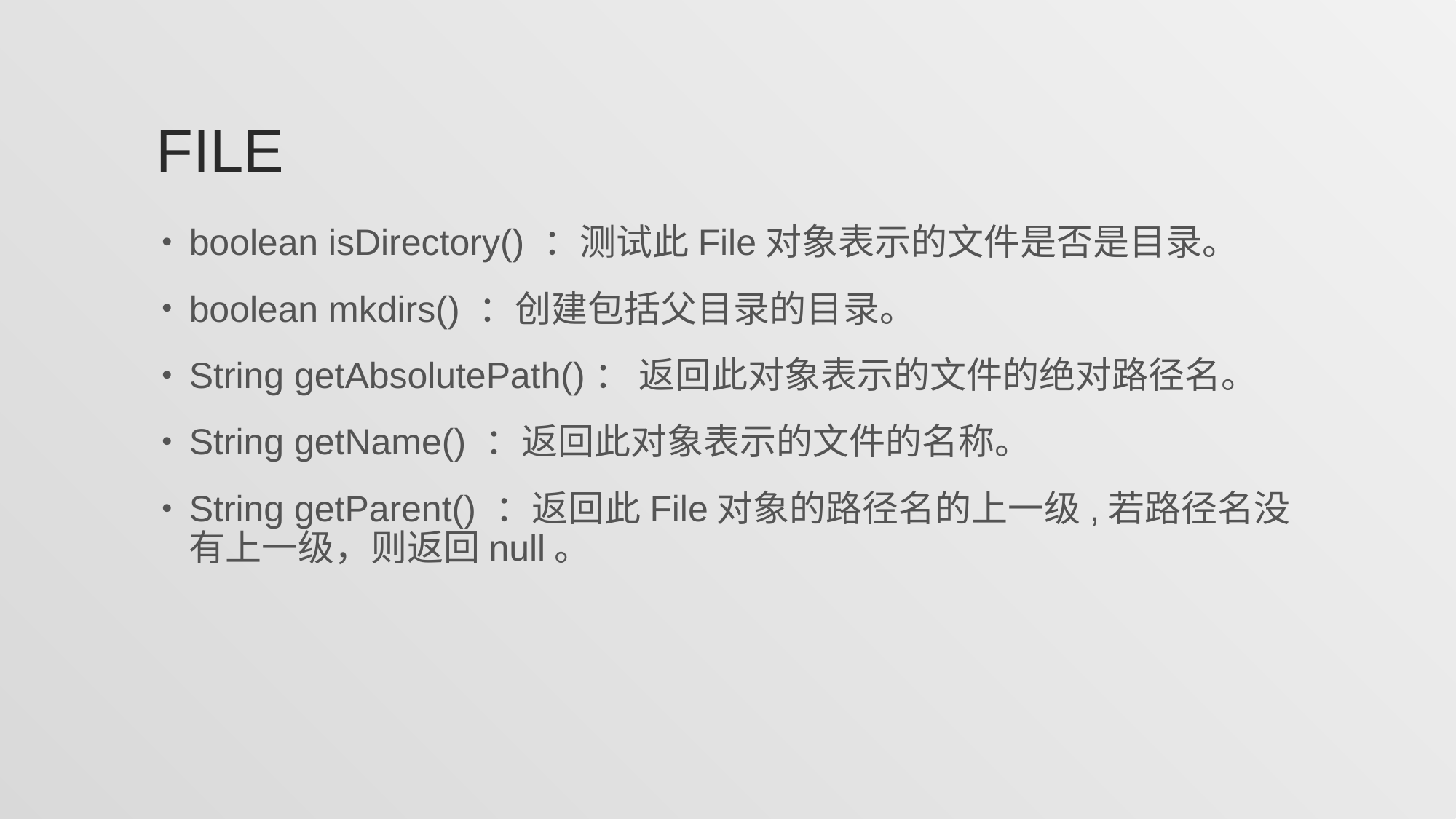

# FILE
boolean isDirectory() ：测试此File对象表示的文件是否是目录。
boolean mkdirs() ：创建包括父目录的目录。
String getAbsolutePath()： 返回此对象表示的文件的绝对路径名。
String getName() ：返回此对象表示的文件的名称。
String getParent() ：返回此File对象的路径名的上一级,若路径名没有上一级，则返回null。